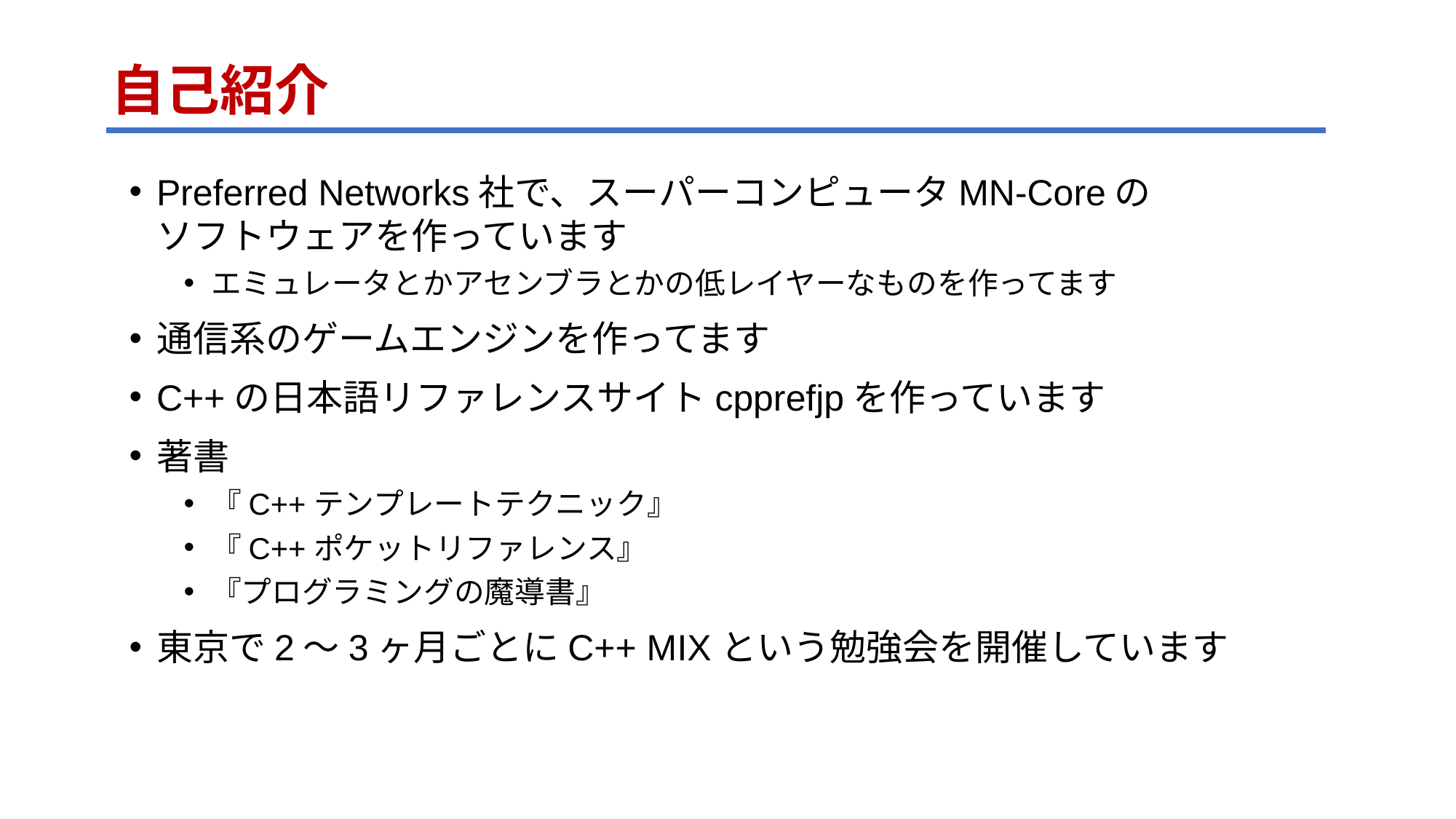

# 自己紹介
Preferred Networks社で、スーパーコンピュータMN-Coreの
ソフトウェアを作っています
エミュレータとかアセンブラとかの低レイヤーなものを作ってます
通信系のゲームエンジンを作ってます
C++の日本語リファレンスサイトcpprefjpを作っています
著書
『C++テンプレートテクニック』
『C++ポケットリファレンス』
『プログラミングの魔導書』
東京で2〜3ヶ月ごとにC++ MIXという勉強会を開催しています